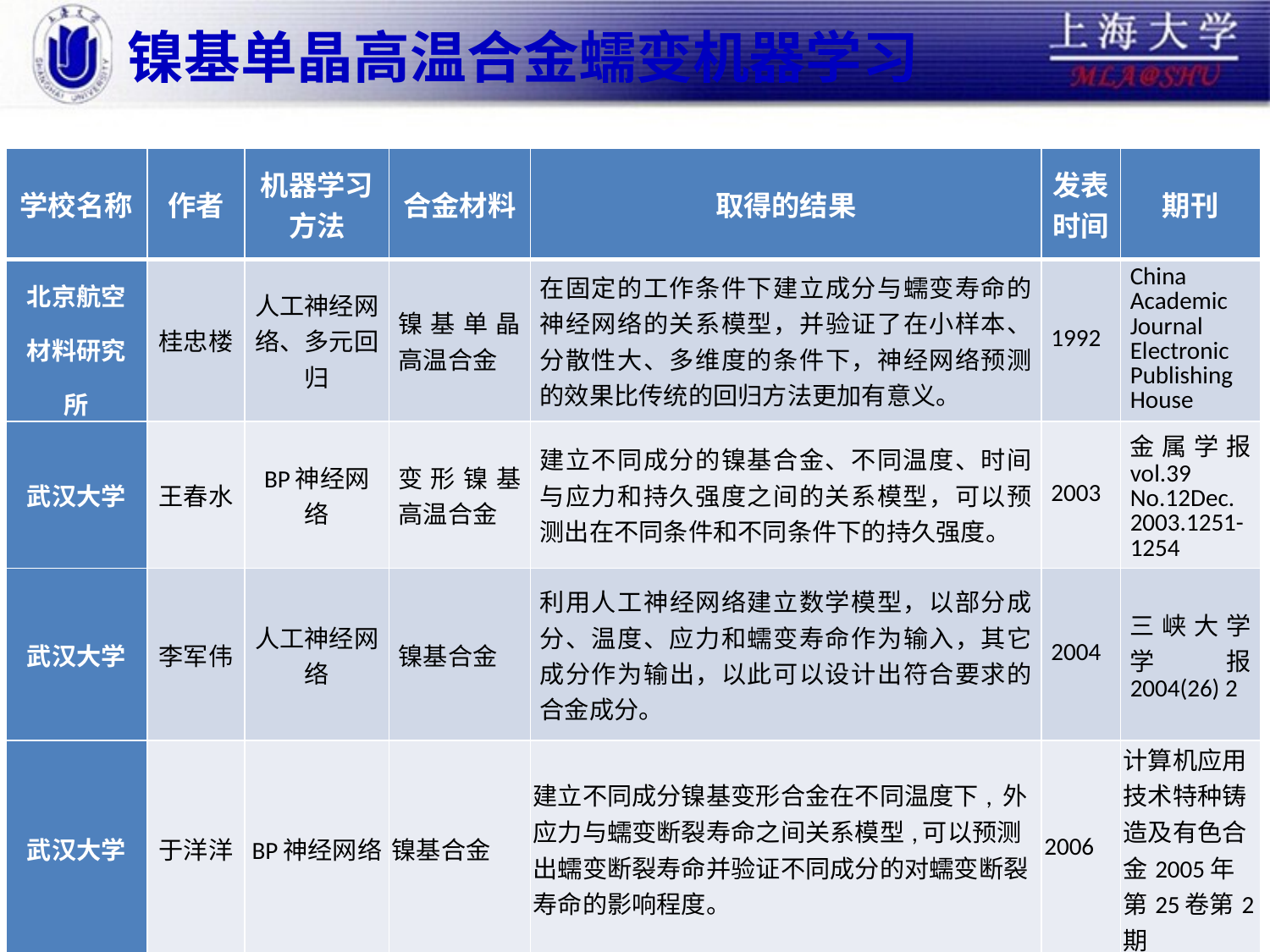

# 镍基单晶高温合金蠕变机器学习
| 学校名称 | 作者 | 机器学习方法 | 合金材料 | 取得的结果 | 发表 时间 | 期刊 |
| --- | --- | --- | --- | --- | --- | --- |
| 北京航空材料研究所 | 桂忠楼 | 人工神经网络、多元回归 | 镍基单晶高温合金 | 在固定的工作条件下建立成分与蠕变寿命的神经网络的关系模型，并验证了在小样本、分散性大、多维度的条件下，神经网络预测的效果比传统的回归方法更加有意义。 | 1992 | China Academic Journal Electronic Publishing House |
| 武汉大学 | 王春水 | BP神经网络 | 变形镍基高温合金 | 建立不同成分的镍基合金、不同温度、时间与应力和持久强度之间的关系模型，可以预测出在不同条件和不同条件下的持久强度。 | 2003 | 金属学报 vol.39 No.12Dec. 2003.1251-1254 |
| 武汉大学 | 李军伟 | 人工神经网络 | 镍基合金 | 利用人工神经网络建立数学模型，以部分成分、温度、应力和蠕变寿命作为输入，其它成分作为输出，以此可以设计出符合要求的合金成分。 | 2004 | 三峡大学学报 2004(26) 2 |
| 武汉大学 | 于洋洋 | BP神经网络 | 镍基合金 | 建立不同成分镍基变形合金在不同温度下, 外应力与蠕变断裂寿命之间关系模型,可以预测出蠕变断裂寿命并验证不同成分的对蠕变断裂寿命的影响程度。 | 2006 | 计算机应用技术特种铸造及有色合金2005年第25卷第2期 |